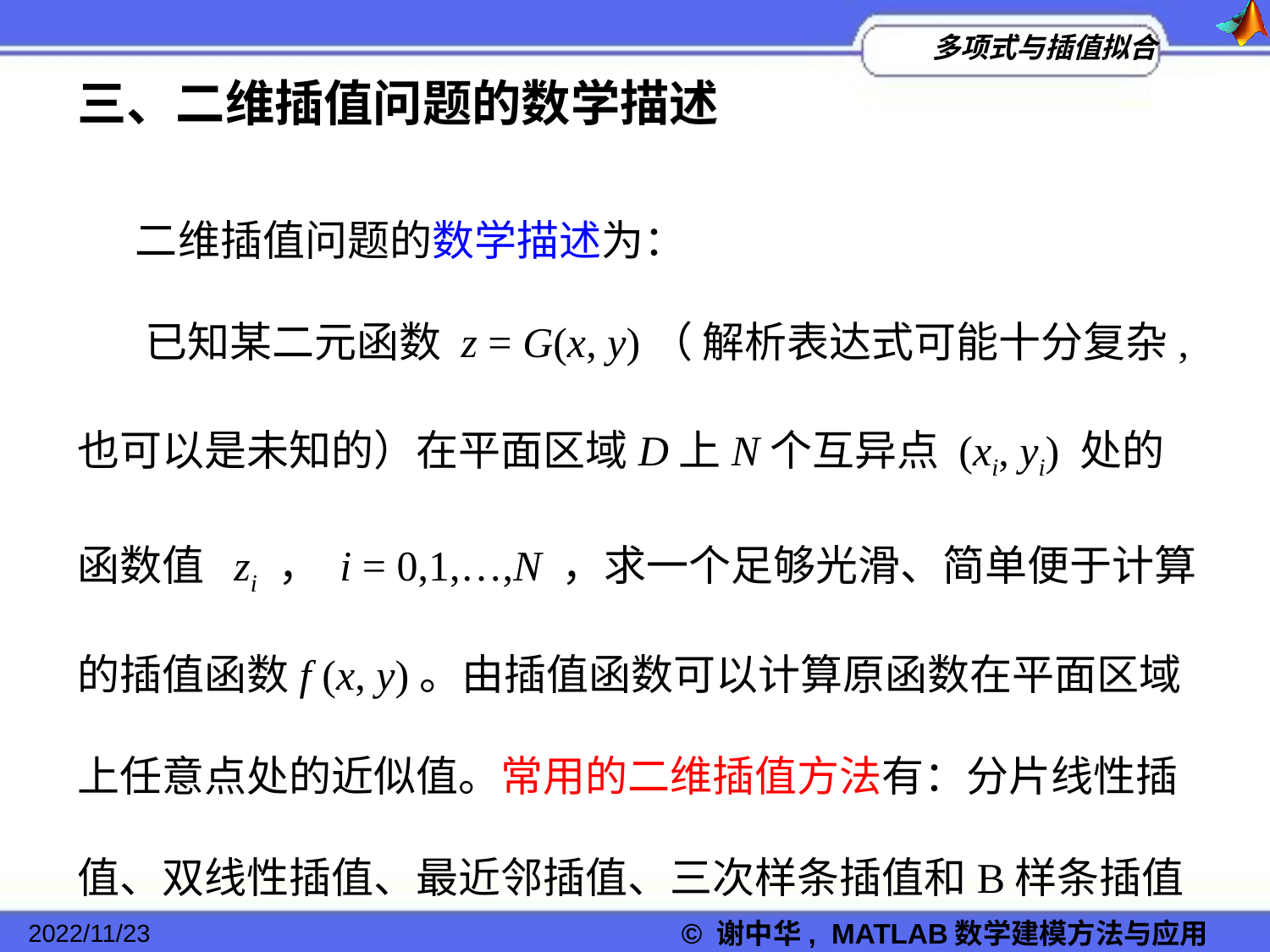

三、二维插值问题的数学描述
     二维插值问题的数学描述为：
      已知某二元函数 z = G(x, y)（ 解析表达式可能十分复杂,
也可以是未知的）在平面区域D上N个互异点 (xi, yi) 处的函数值  zi ， i = 0,1,…,N ，求一个足够光滑、简单便于计算的插值函数f (x, y)。由插值函数可以计算原函数在平面区域 上任意点处的近似值。常用的二维插值方法有：分片线性插值、双线性插值、最近邻插值、三次样条插值和B样条插值等。
© 谢中华,  MATLAB数学建模方法与应用
2022/11/23